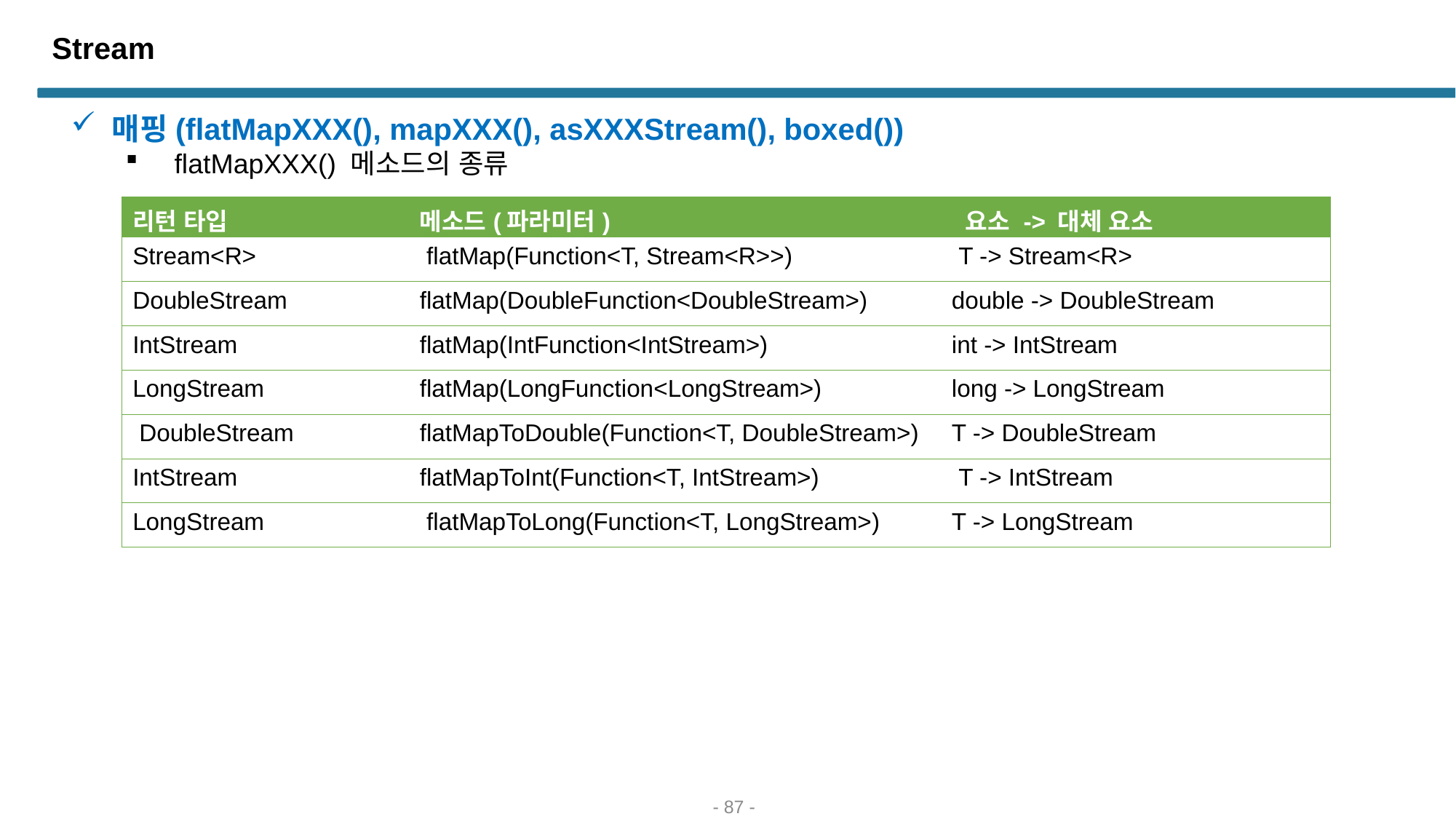

# Stream
매핑(flatMapXXX(), mapXXX(), asXXXStream(), boxed())
 flatMapXXX() 메소드의 종류
| 리턴 타입 | 메소드(파라미터) | 요소 -> 대체 요소 |
| --- | --- | --- |
| Stream<R> | flatMap(Function<T, Stream<R>>) | T -> Stream<R> |
| DoubleStream | flatMap(DoubleFunction<DoubleStream>) | double -> DoubleStream |
| IntStream | flatMap(IntFunction<IntStream>) | int -> IntStream |
| LongStream | flatMap(LongFunction<LongStream>) | long -> LongStream |
| DoubleStream | flatMapToDouble(Function<T, DoubleStream>) | T -> DoubleStream |
| IntStream | flatMapToInt(Function<T, IntStream>) | T -> IntStream |
| LongStream | flatMapToLong(Function<T, LongStream>) | T -> LongStream |
- 87 -